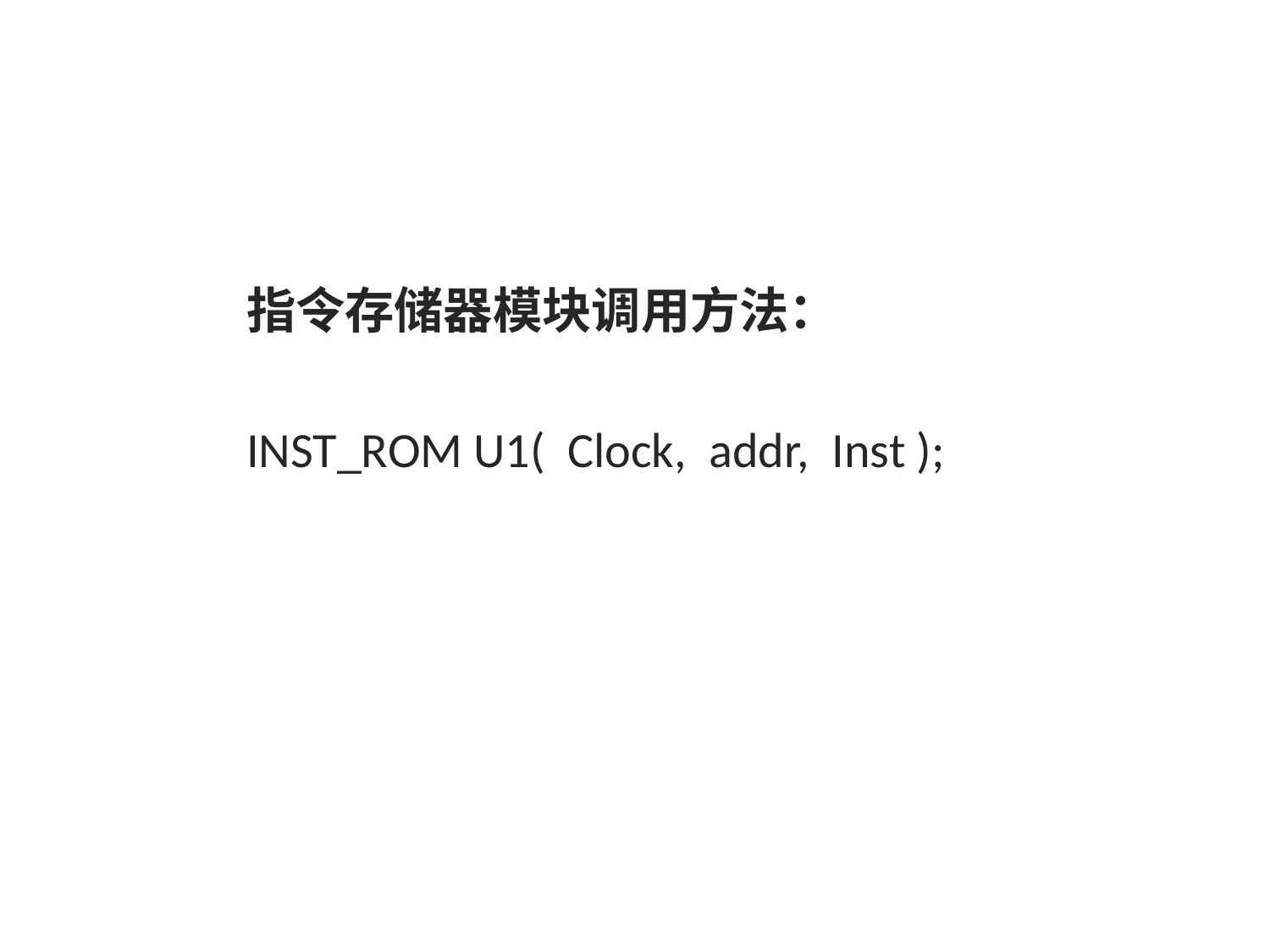

指令存储器模块调用方法：
INST_ROM U1(  Clock,  addr,  Inst );